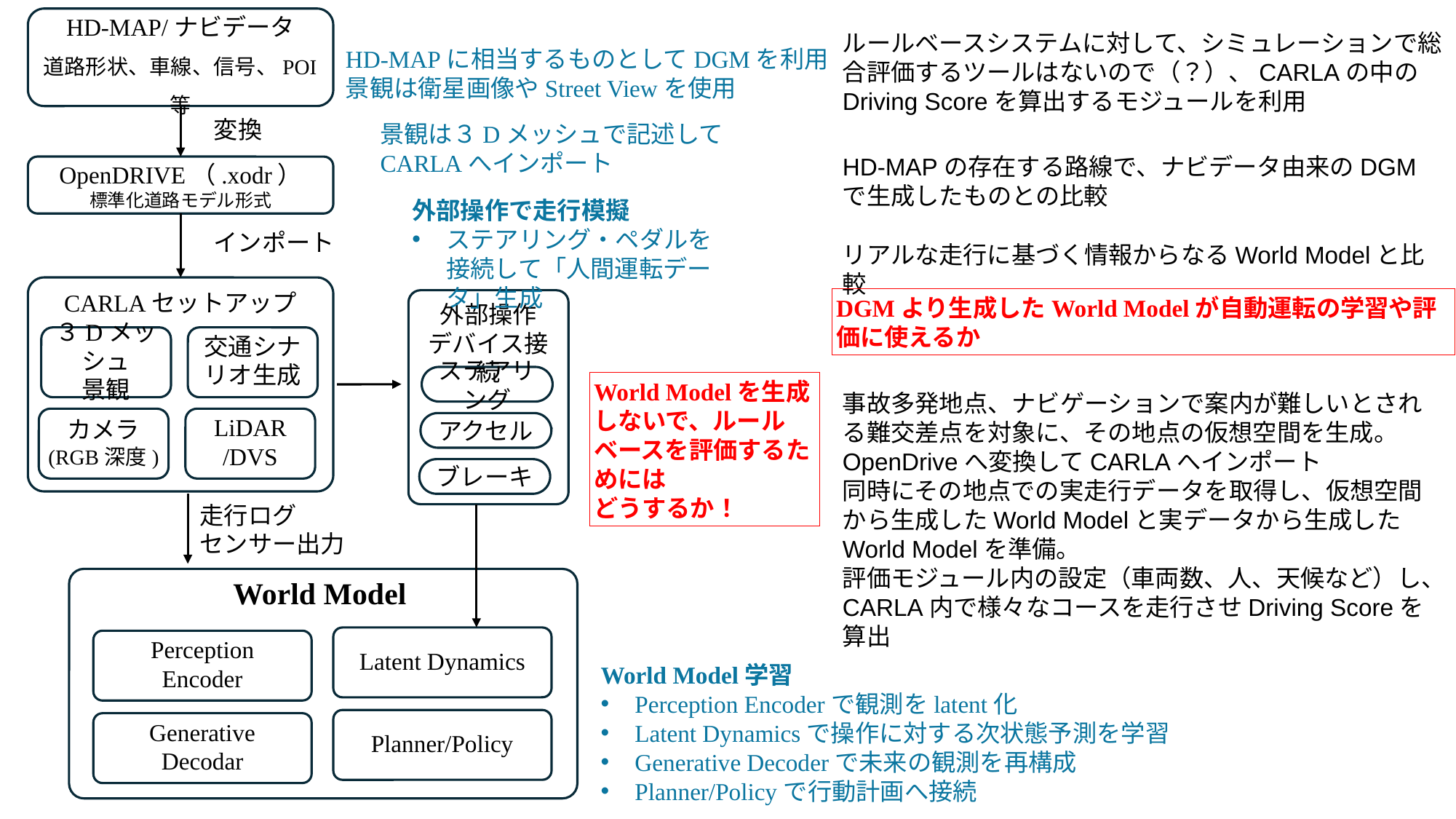

HD-MAP/ナビデータ
道路形状、車線、信号、POI等
ルールベースシステムに対して、シミュレーションで総合評価するツールはないので（？）、CARLAの中のDriving Scoreを算出するモジュールを利用
HD-MAPに相当するものとしてDGMを利用
景観は衛星画像やStreet Viewを使用
変換
景観は３Dメッシュで記述してCARLAへインポート
HD-MAPの存在する路線で、ナビデータ由来のDGMで生成したものとの比較
OpenDRIVE（.xodr）
標準化道路モデル形式
外部操作で走行模擬
ステアリング・ペダルを接続して「人間運転データ」生成
インポート
リアルな走行に基づく情報からなるWorld Modelと比較
CARLAセットアップ

DGMより生成したWorld Modelが自動運転の学習や評価に使えるか
外部操作
デバイス接続
３Dメッシュ
景観
交通シナリオ生成
ステアリング
World Modelを生成しないで、ルールベースを評価するためには
どうするか！
事故多発地点、ナビゲーションで案内が難しいとされる難交差点を対象に、その地点の仮想空間を生成。
OpenDriveへ変換してCARLAへインポート
同時にその地点での実走行データを取得し、仮想空間から生成したWorld Modelと実データから生成したWorld Modelを準備。
評価モジュール内の設定（車両数、人、天候など）し、CARLA内で様々なコースを走行させDriving Scoreを算出
カメラ
(RGB深度)
LiDAR
/DVS
アクセル
ブレーキ
走行ログ
センサー出力

World Model
Latent Dynamics
Perception
Encoder
World Model学習
Perception Encoderで観測をlatent化
Latent Dynamicsで操作に対する次状態予測を学習
Generative Decoderで未来の観測を再構成
Planner/Policyで行動計画へ接続
Planner/Policy
Generative
Decodar